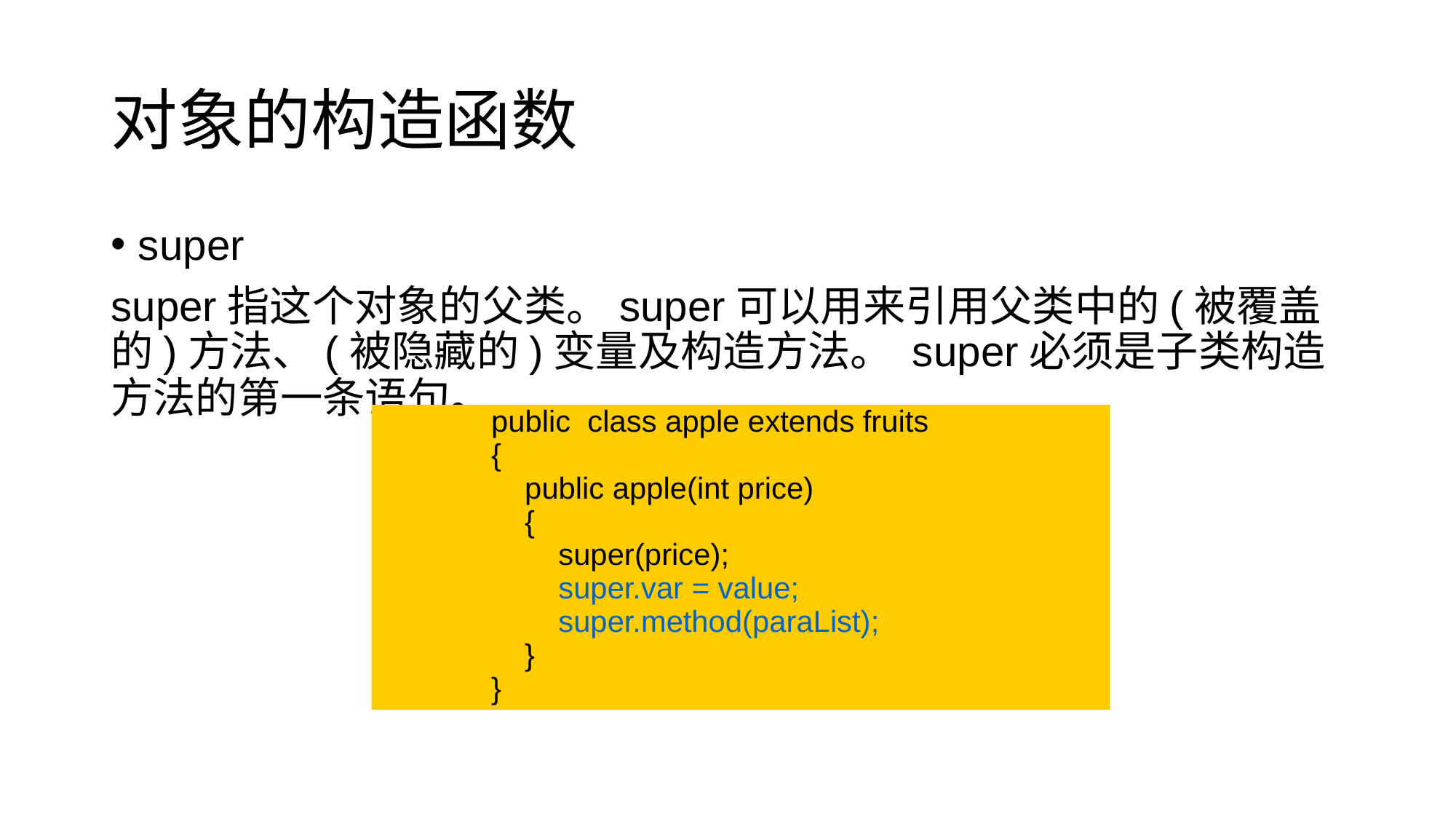

# 对象的构造函数
super
super指这个对象的父类。super可以用来引用父类中的(被覆盖的)方法、(被隐藏的)变量及构造方法。 super必须是子类构造方法的第一条语句。

public  class apple extends fruits
{
    public apple(int price)
    {
        super(price);
        super.var = value;
        super.method(paraList);
    }
}